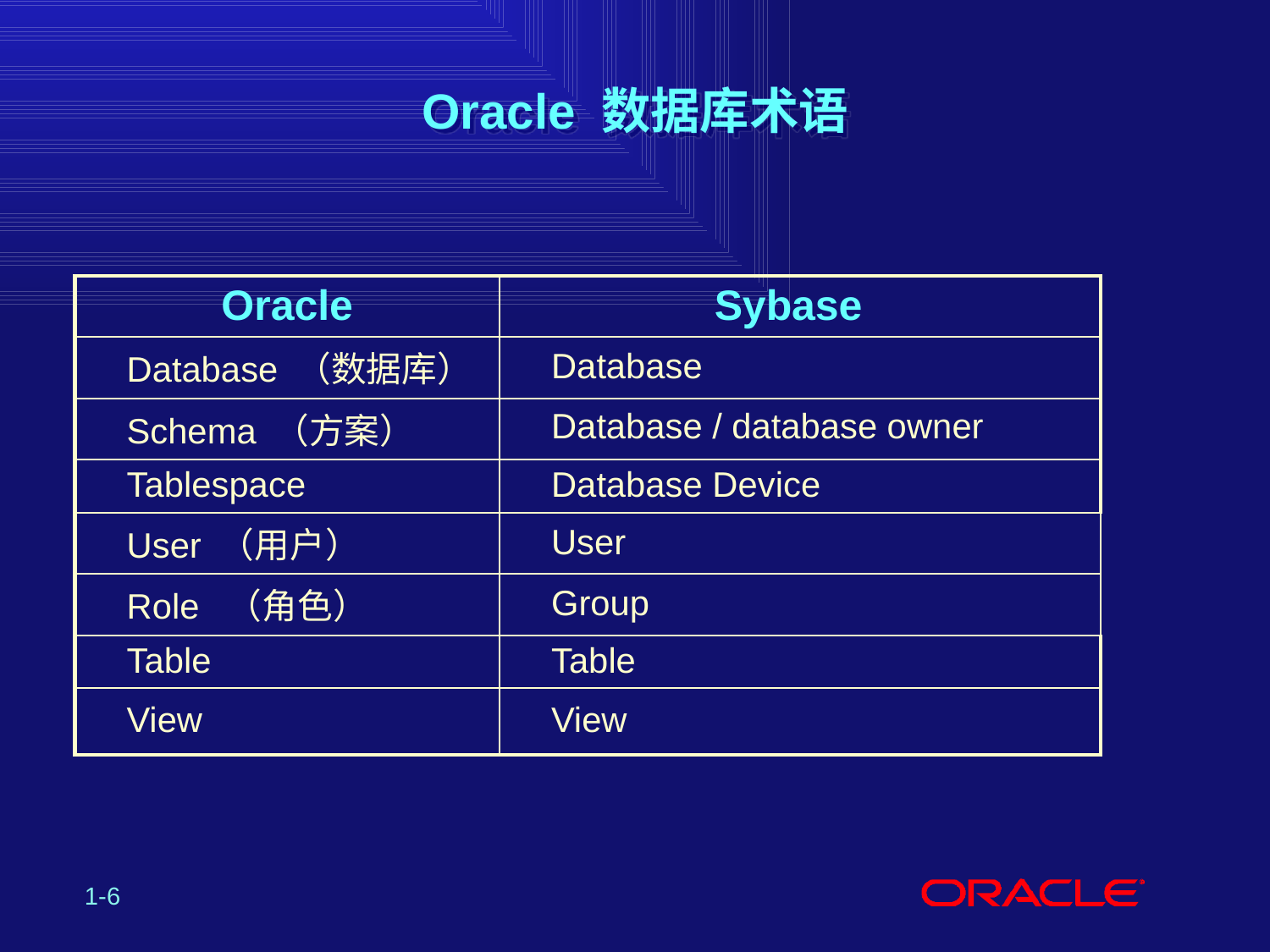

# Oracle 数据库术语
| Oracle | Sybase |
| --- | --- |
| Database （数据库） | Database |
| Schema （方案） | Database / database owner |
| Tablespace | Database Device |
| User （用户） | User |
| Role （角色） | Group |
| Table | Table |
| View | View |